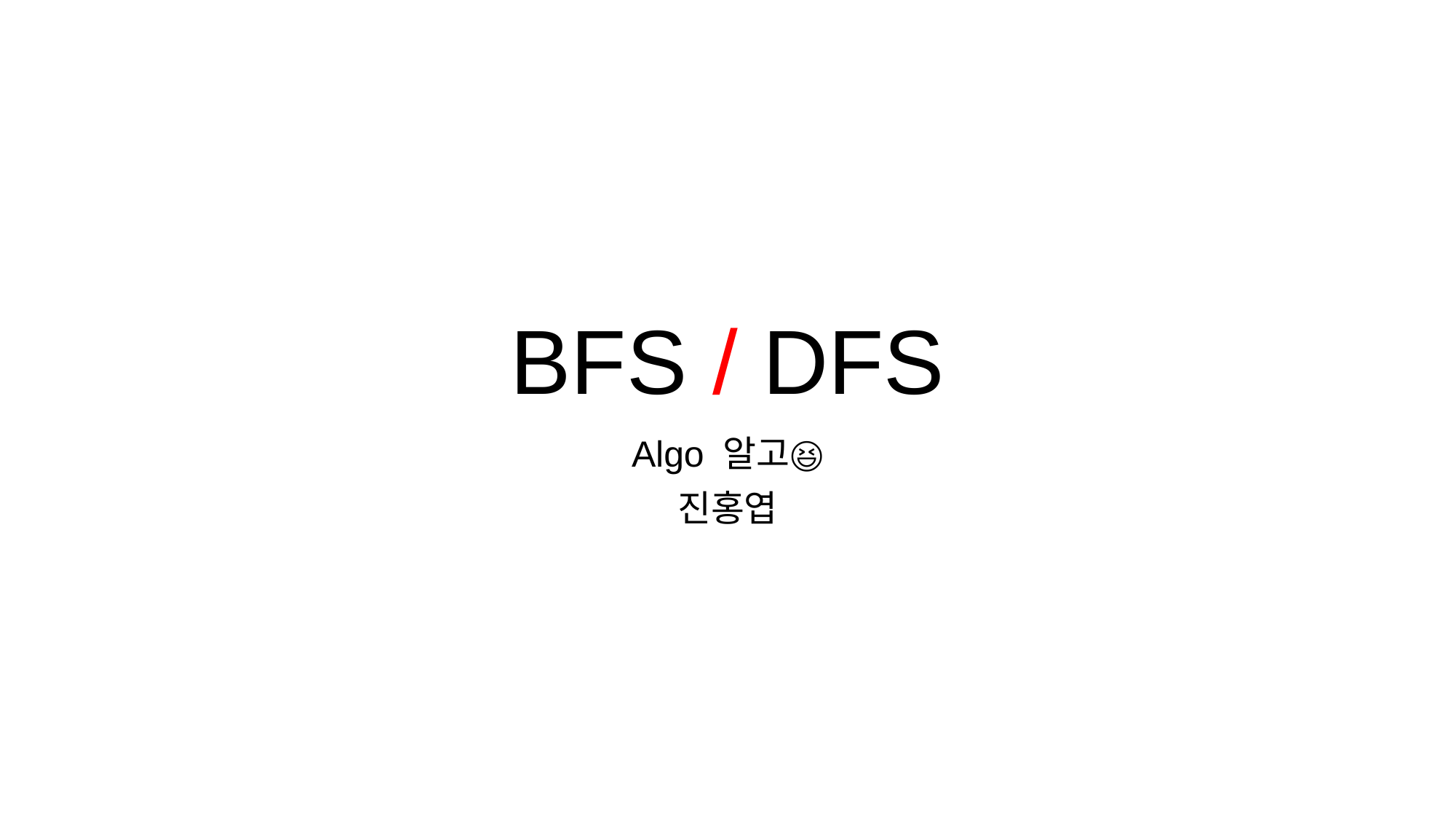

# BFS / DFS
Algo 알고😆
진홍엽